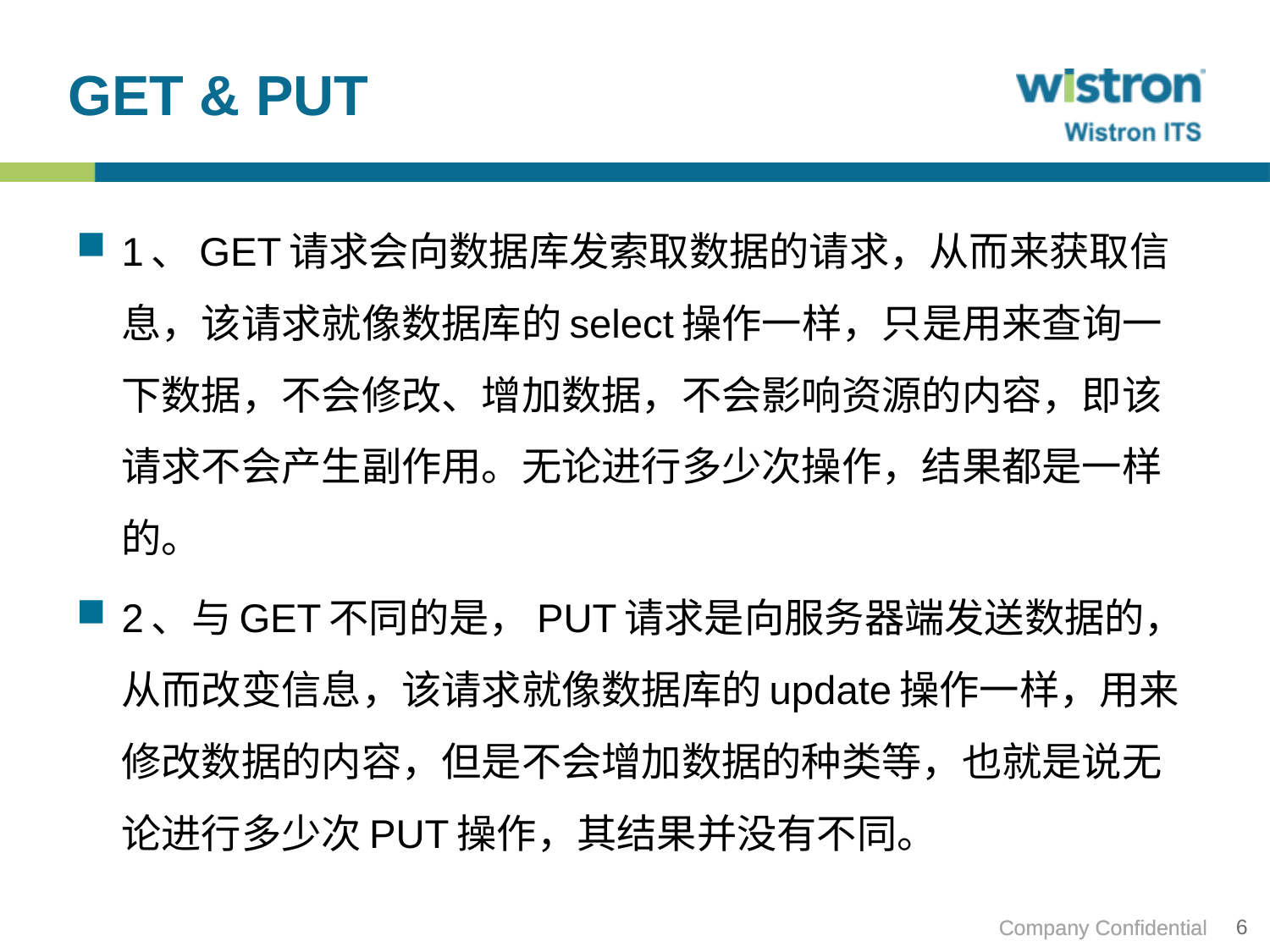

# GET & PUT
1、GET请求会向数据库发索取数据的请求，从而来获取信息，该请求就像数据库的select操作一样，只是用来查询一下数据，不会修改、增加数据，不会影响资源的内容，即该请求不会产生副作用。无论进行多少次操作，结果都是一样的。
2、与GET不同的是，PUT请求是向服务器端发送数据的，从而改变信息，该请求就像数据库的update操作一样，用来修改数据的内容，但是不会增加数据的种类等，也就是说无论进行多少次PUT操作，其结果并没有不同。

6